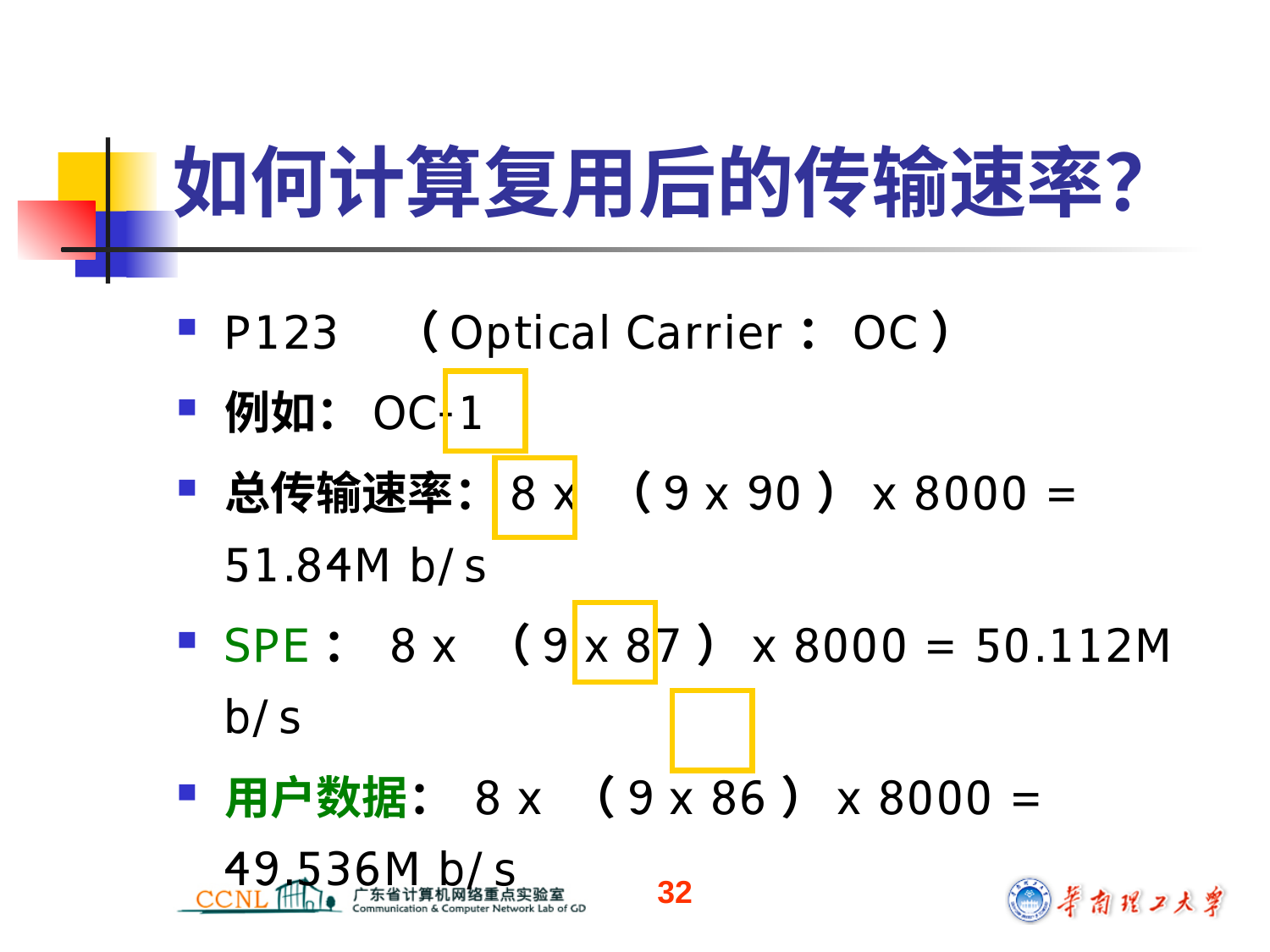

# 如何计算复用后的传输速率？
P123   （Optical Carrier：OC）
例如：OC-1
总传输速率：8 x （9 x 90）x 8000 = 51.84M b/s
SPE： 8 x （9 x 87）x 8000 = 50.112M b/s
用户数据： 8 x （9 x 86）x 8000 = 49.536M b/s